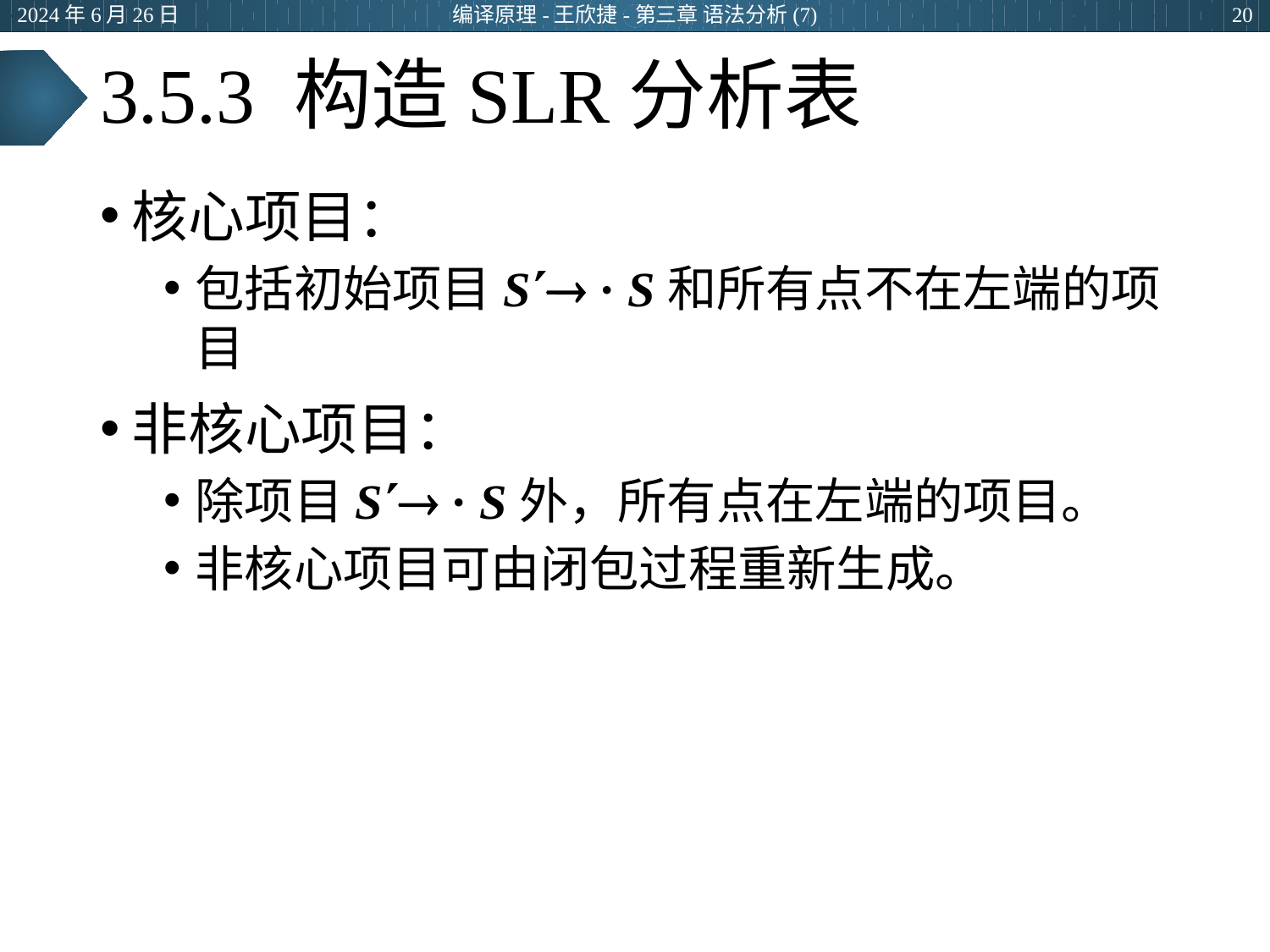

2024年6月26日
编译原理-王欣捷-第三章 语法分析(7)
20
# 3.5.3 构造SLR分析表
核心项目：
包括初始项目S′→ · S和所有点不在左端的项目
非核心项目：
除项目S′→ · S外，所有点在左端的项目。
非核心项目可由闭包过程重新生成。